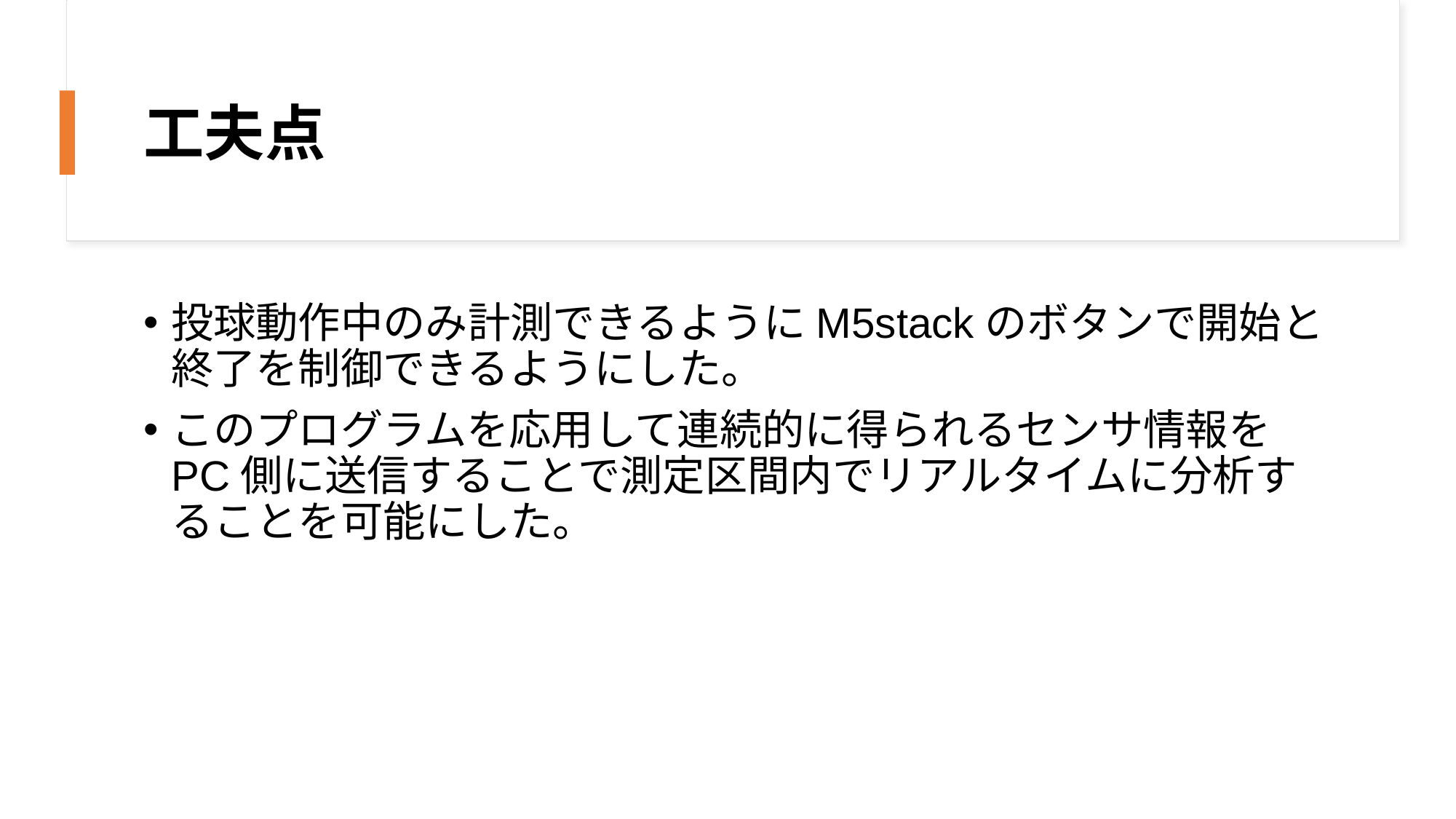

# 工夫点

投球動作中のみ計測できるようにM5stackのボタンで開始と終了を制御できるようにした。
このプログラムを応用して連続的に得られるセンサ情報をPC側に送信することで測定区間内でリアルタイムに分析することを可能にした。